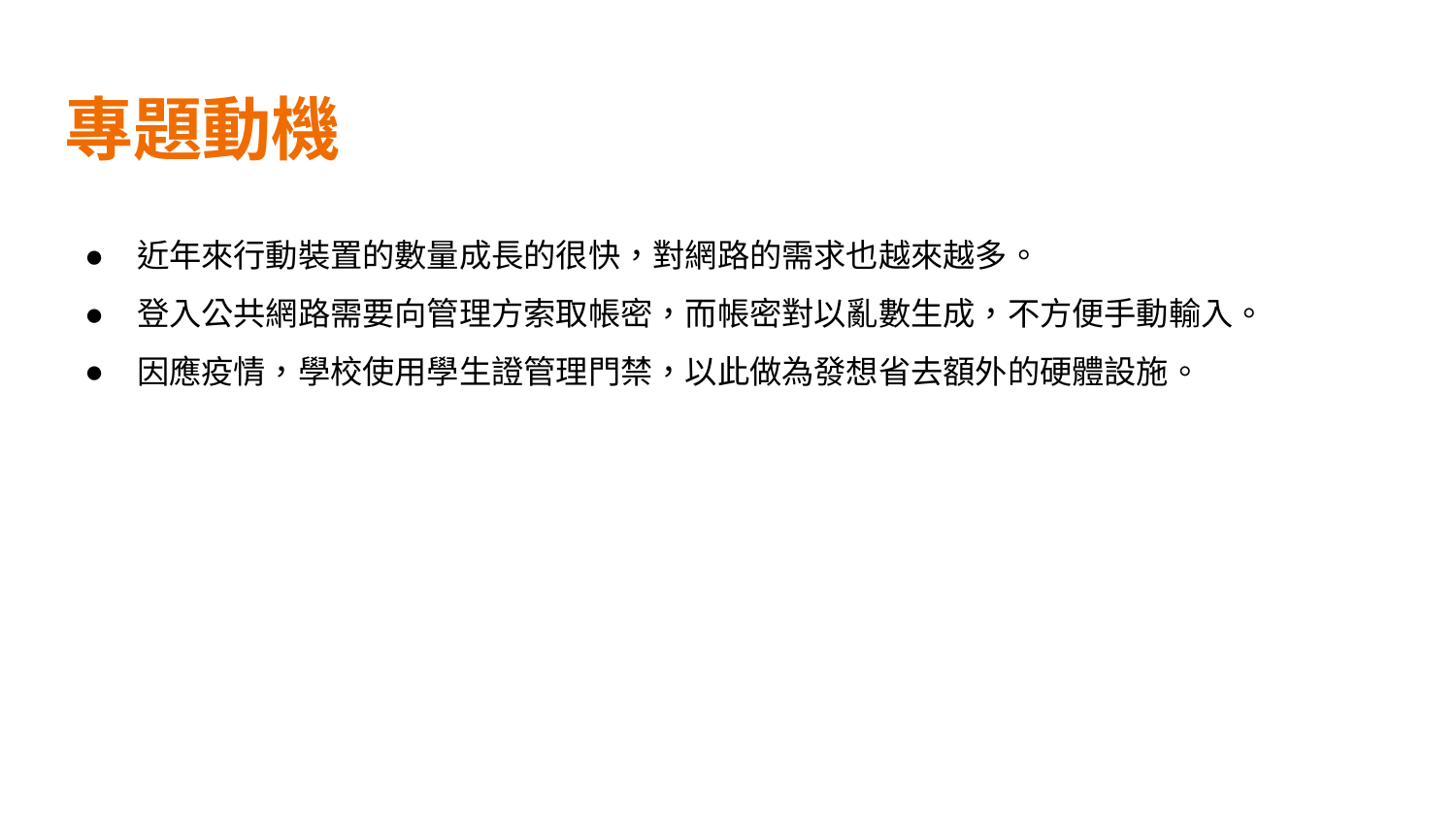

# 專題動機
近年來行動裝置的數量成長的很快，對網路的需求也越來越多。
登入公共網路需要向管理方索取帳密，而帳密對以亂數生成，不方便手動輸入。
因應疫情，學校使用學生證管理門禁，以此做為發想省去額外的硬體設施。